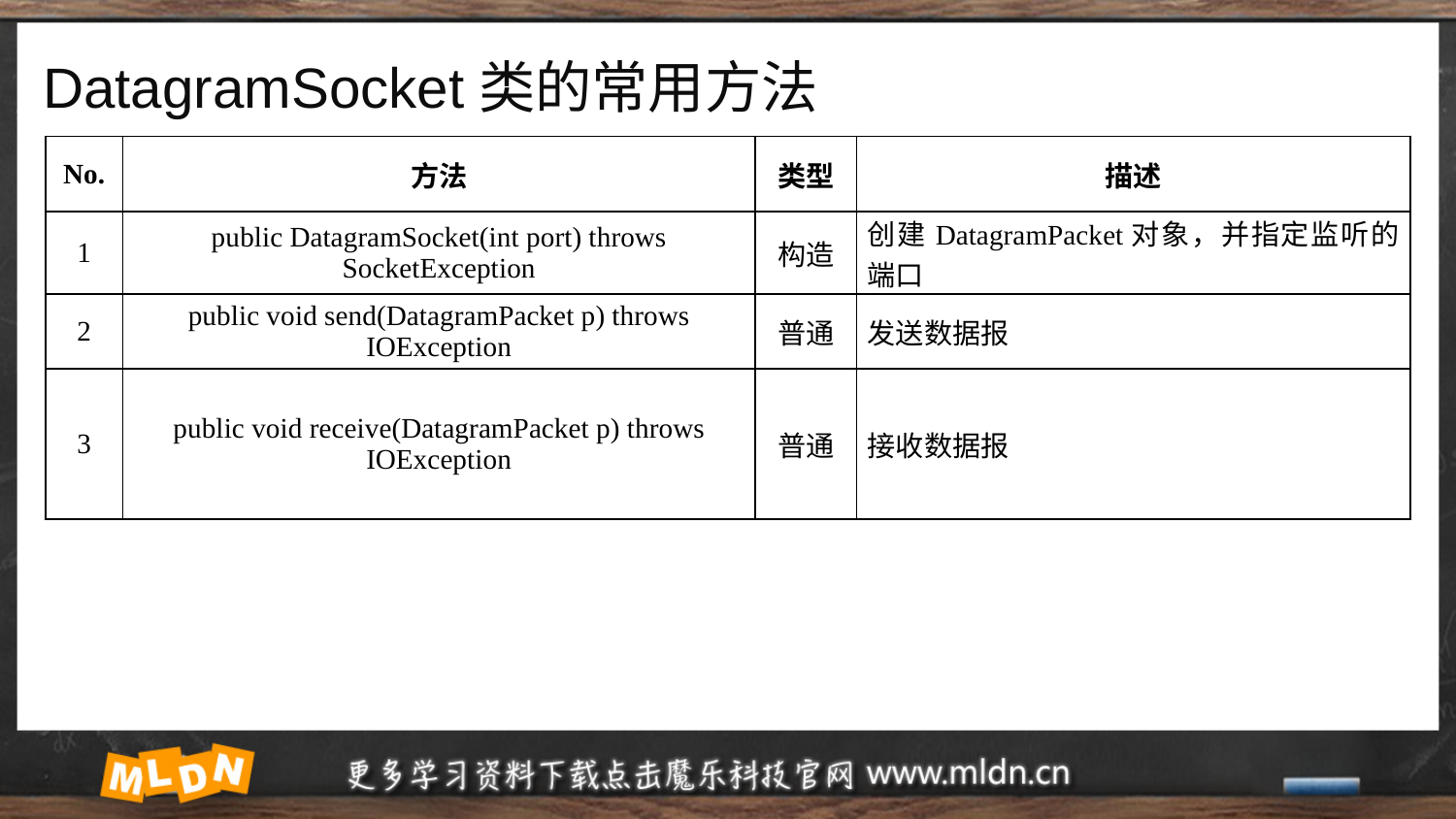

# DatagramSocket类的常用方法
| No. | 方法 | 类型 | 描述 |
| --- | --- | --- | --- |
| 1 | public DatagramSocket(int port) throws SocketException | 构造 | 创建DatagramPacket对象，并指定监听的端口 |
| 2 | public void send(DatagramPacket p) throws IOException | 普通 | 发送数据报 |
| 3 | public void receive(DatagramPacket p) throws IOException | 普通 | 接收数据报 |